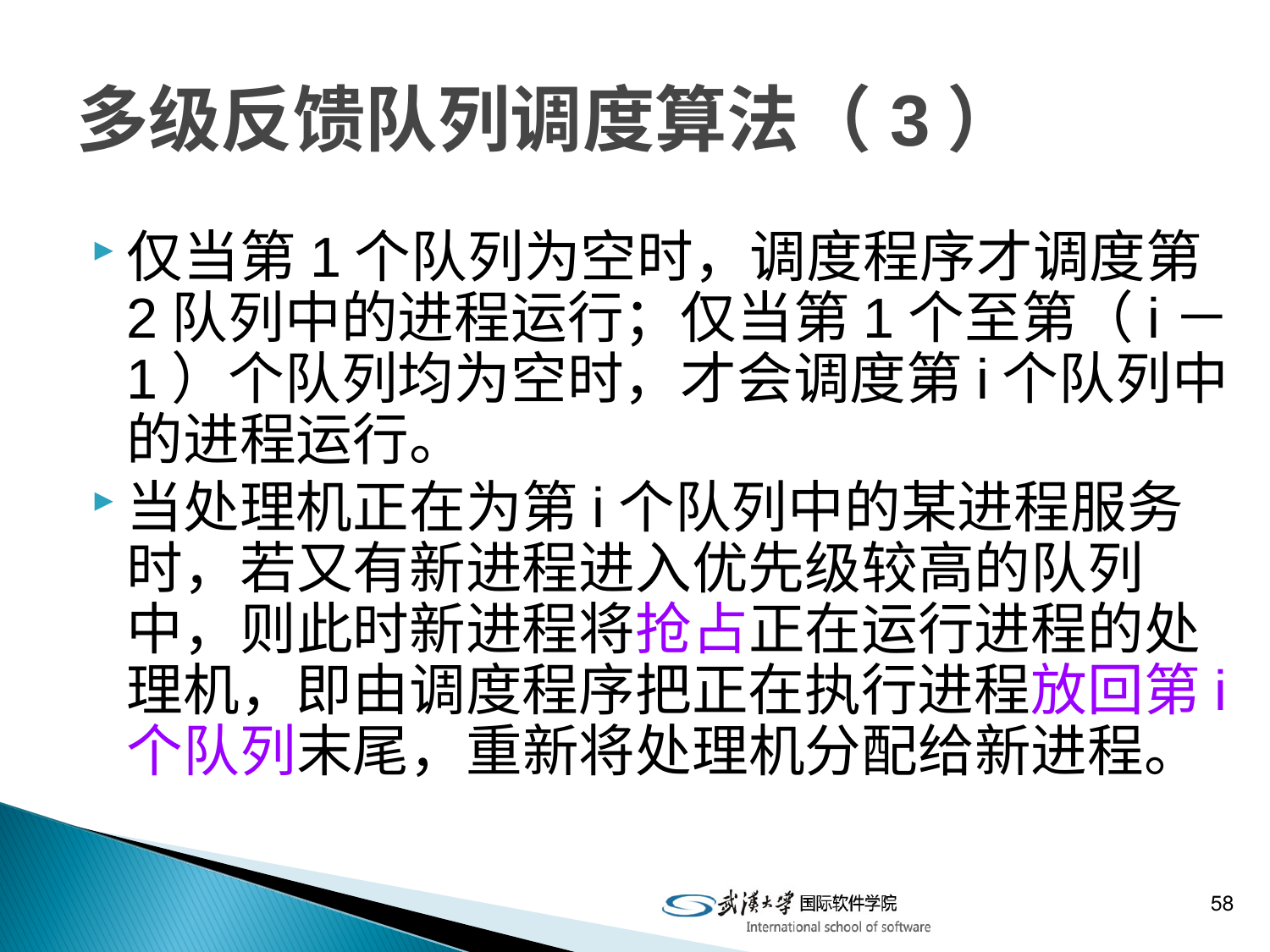

# 多级反馈队列调度算法（3）
仅当第1个队列为空时，调度程序才调度第2队列中的进程运行；仅当第1个至第（i－1）个队列均为空时，才会调度第i个队列中的进程运行。
当处理机正在为第i个队列中的某进程服务时，若又有新进程进入优先级较高的队列中，则此时新进程将抢占正在运行进程的处理机，即由调度程序把正在执行进程放回第i个队列末尾，重新将处理机分配给新进程。